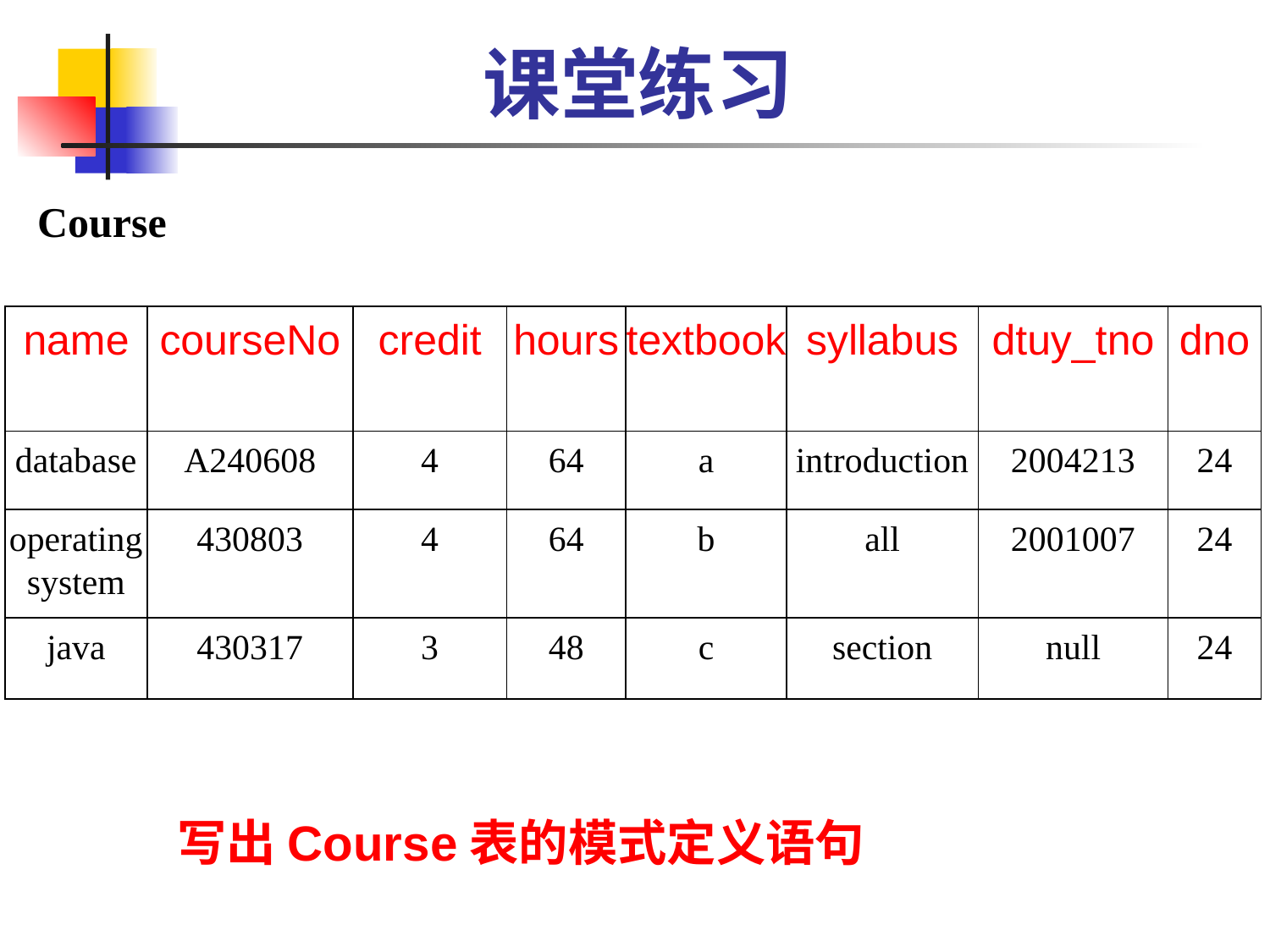

# 课堂练习
Course
| name | courseNo | credit | hours | textbook | syllabus | dtuy\_tno | dno |
| --- | --- | --- | --- | --- | --- | --- | --- |
| database | A240608 | 4 | 64 | a | introduction | 2004213 | 24 |
| operating system | 430803 | 4 | 64 | b | all | 2001007 | 24 |
| java | 430317 | 3 | 48 | c | section | null | 24 |
写出Course表的模式定义语句